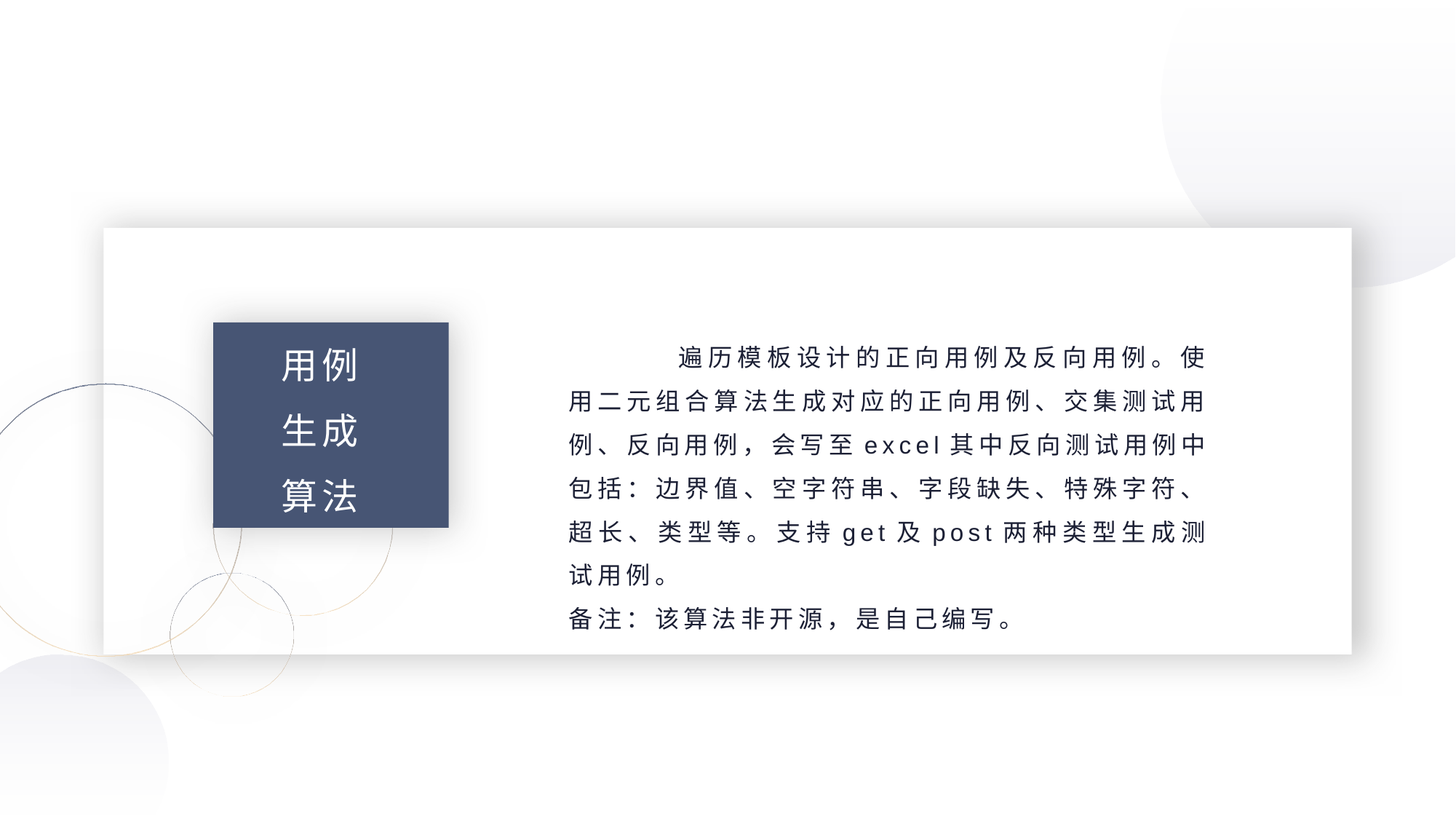

用例生成算法

	遍历模板设计的正向用例及反向用例。使用二元组合算法生成对应的正向用例、交集测试用例、反向用例，会写至excel其中反向测试用例中包括：边界值、空字符串、字段缺失、特殊字符、超长、类型等。支持get及post两种类型生成测试用例。
备注：该算法非开源，是自己编写。